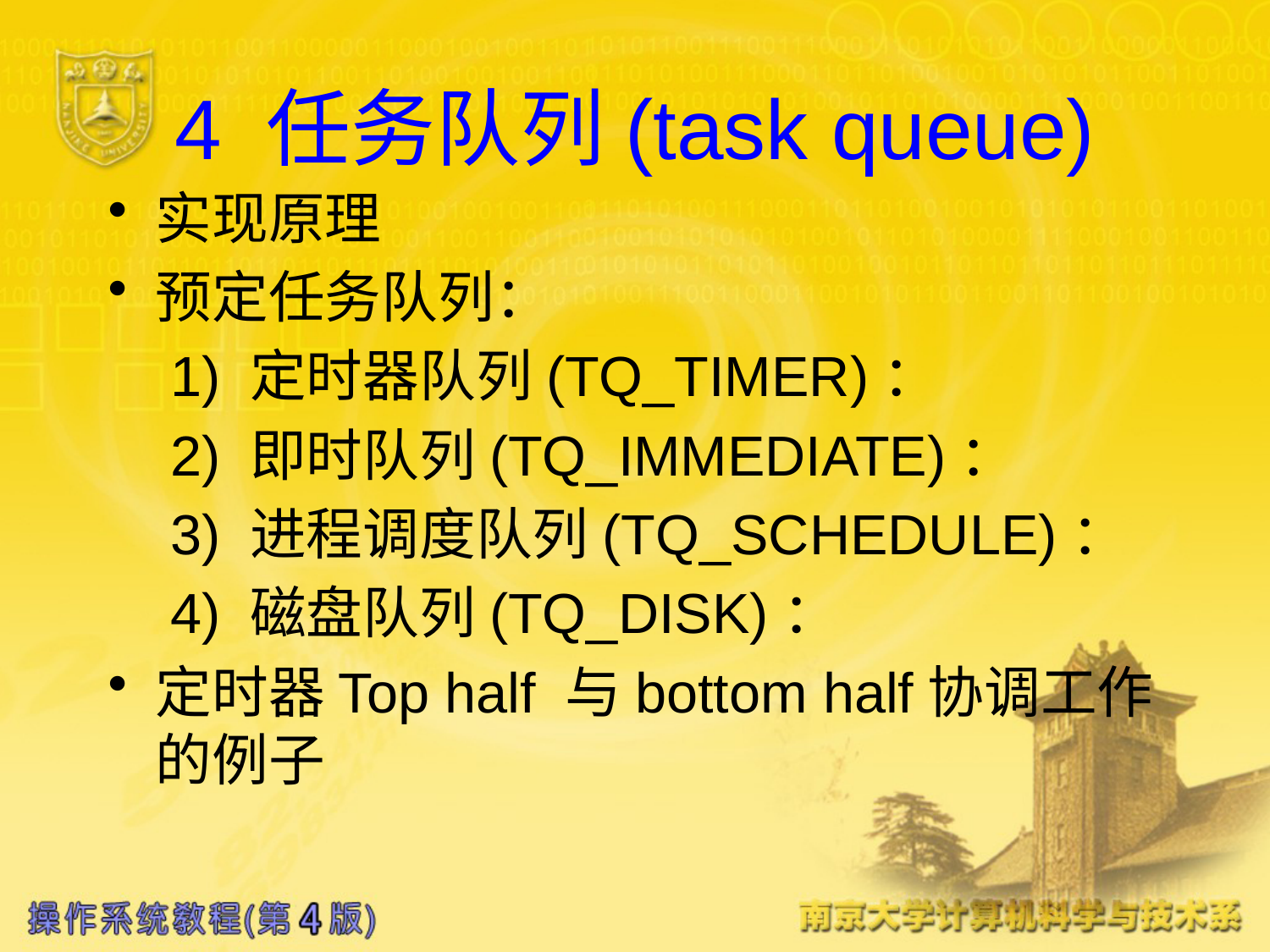

# 4 任务队列(task queue)
实现原理
预定任务队列：
    1) 定时器队列(TQ_TIMER)：
    2) 即时队列(TQ_IMMEDIATE)：
    3) 进程调度队列(TQ_SCHEDULE)：
    4) 磁盘队列(TQ_DISK)：
定时器Top half 与bottom half协调工作的例子